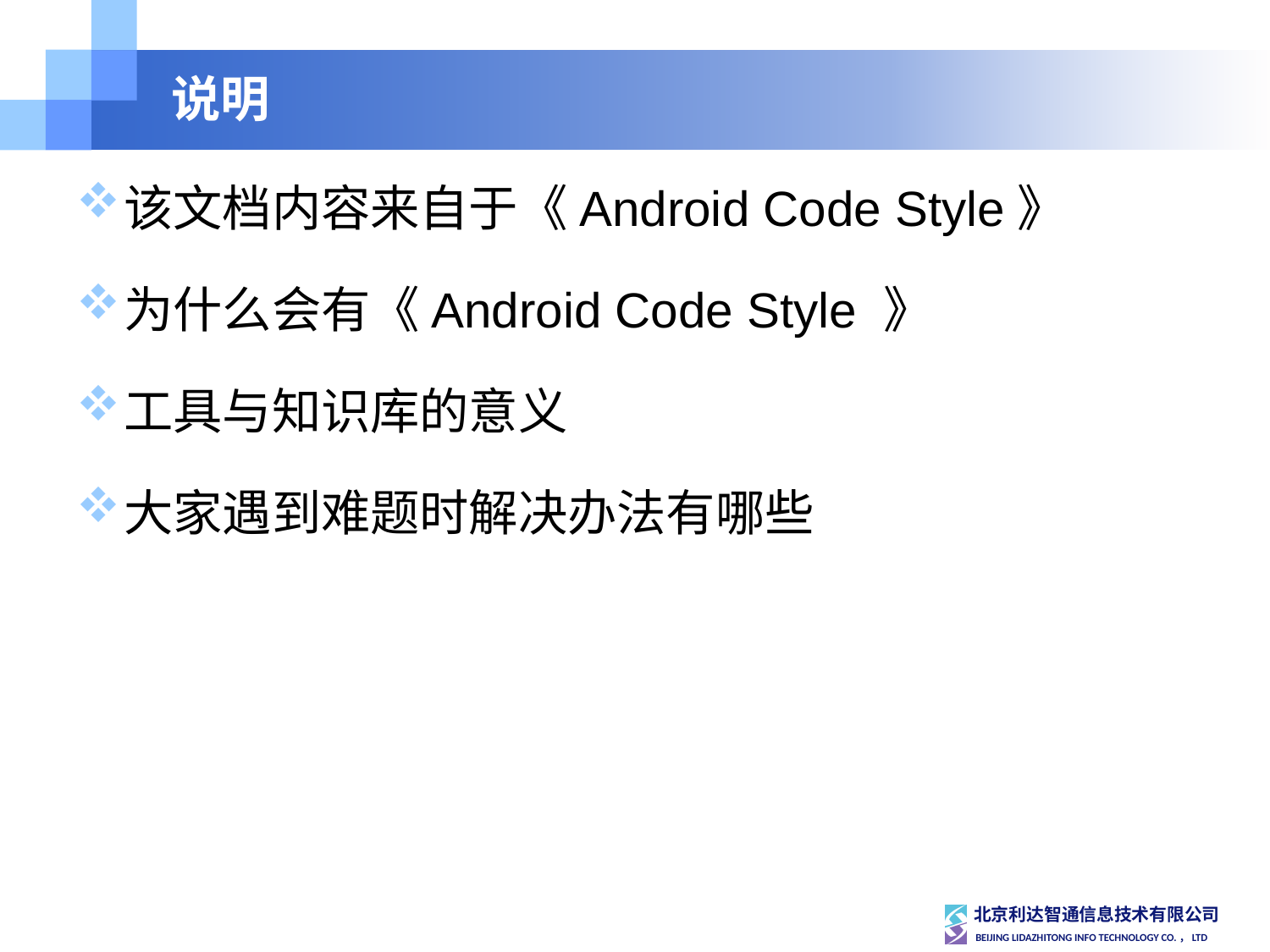

# 说明
该文档内容来自于《Android Code Style》
为什么会有《Android Code Style 》
工具与知识库的意义
大家遇到难题时解决办法有哪些